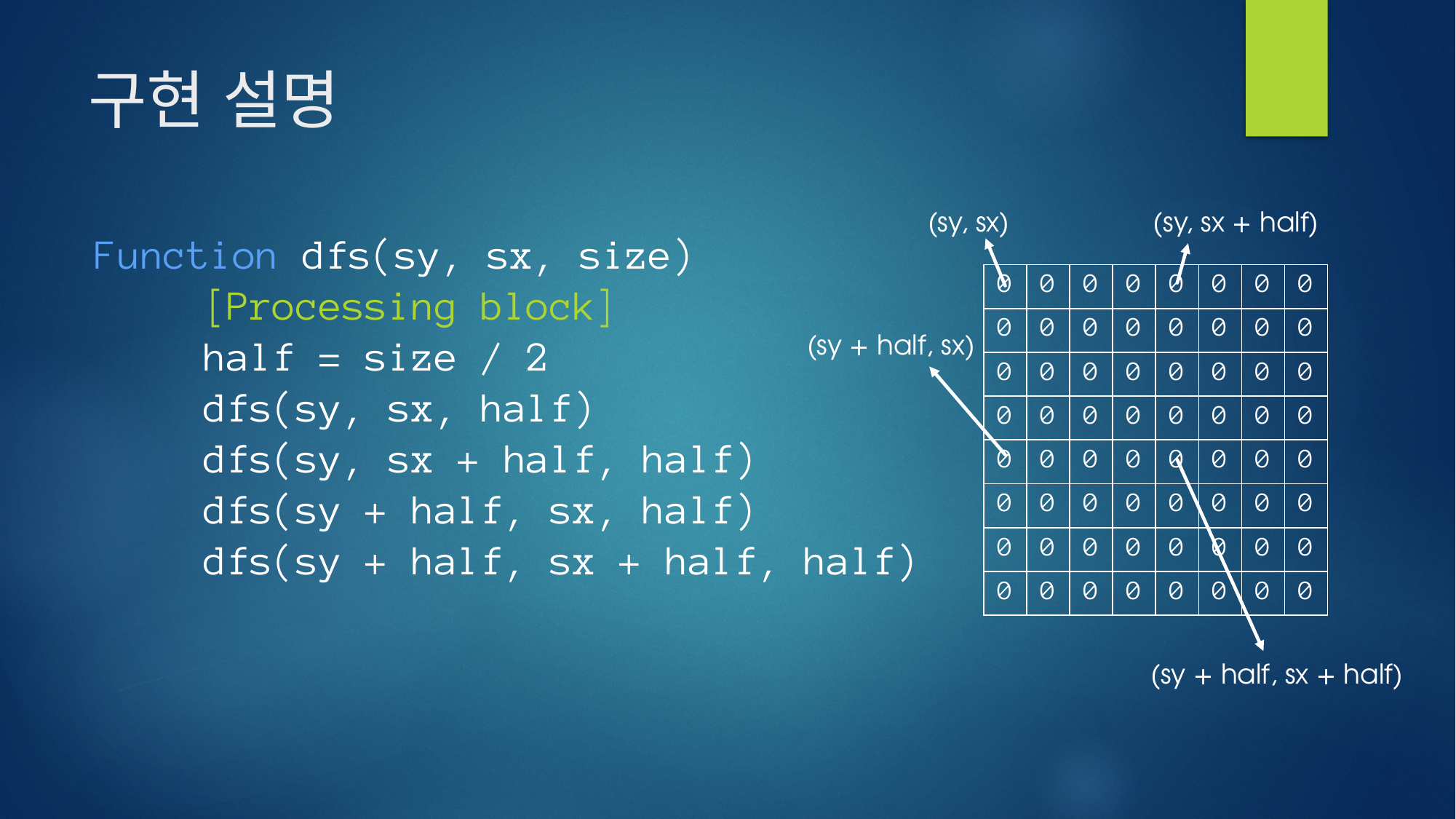

# 구현 설명
(sy, sx)
(sy, sx + half)
Function dfs(sy, sx, size)
	[Processing block]
	half = size / 2
	dfs(sy, sx, half)
	dfs(sy, sx + half, half)
	dfs(sy + half, sx, half)
	dfs(sy + half, sx + half, half)
| 0 | 0 | 0 | 0 | 0 | 0 | 0 | 0 |
| --- | --- | --- | --- | --- | --- | --- | --- |
| 0 | 0 | 0 | 0 | 0 | 0 | 0 | 0 |
| 0 | 0 | 0 | 0 | 0 | 0 | 0 | 0 |
| 0 | 0 | 0 | 0 | 0 | 0 | 0 | 0 |
| 0 | 0 | 0 | 0 | 0 | 0 | 0 | 0 |
| 0 | 0 | 0 | 0 | 0 | 0 | 0 | 0 |
| 0 | 0 | 0 | 0 | 0 | 0 | 0 | 0 |
| 0 | 0 | 0 | 0 | 0 | 0 | 0 | 0 |
(sy + half, sx)
(sy + half, sx + half)